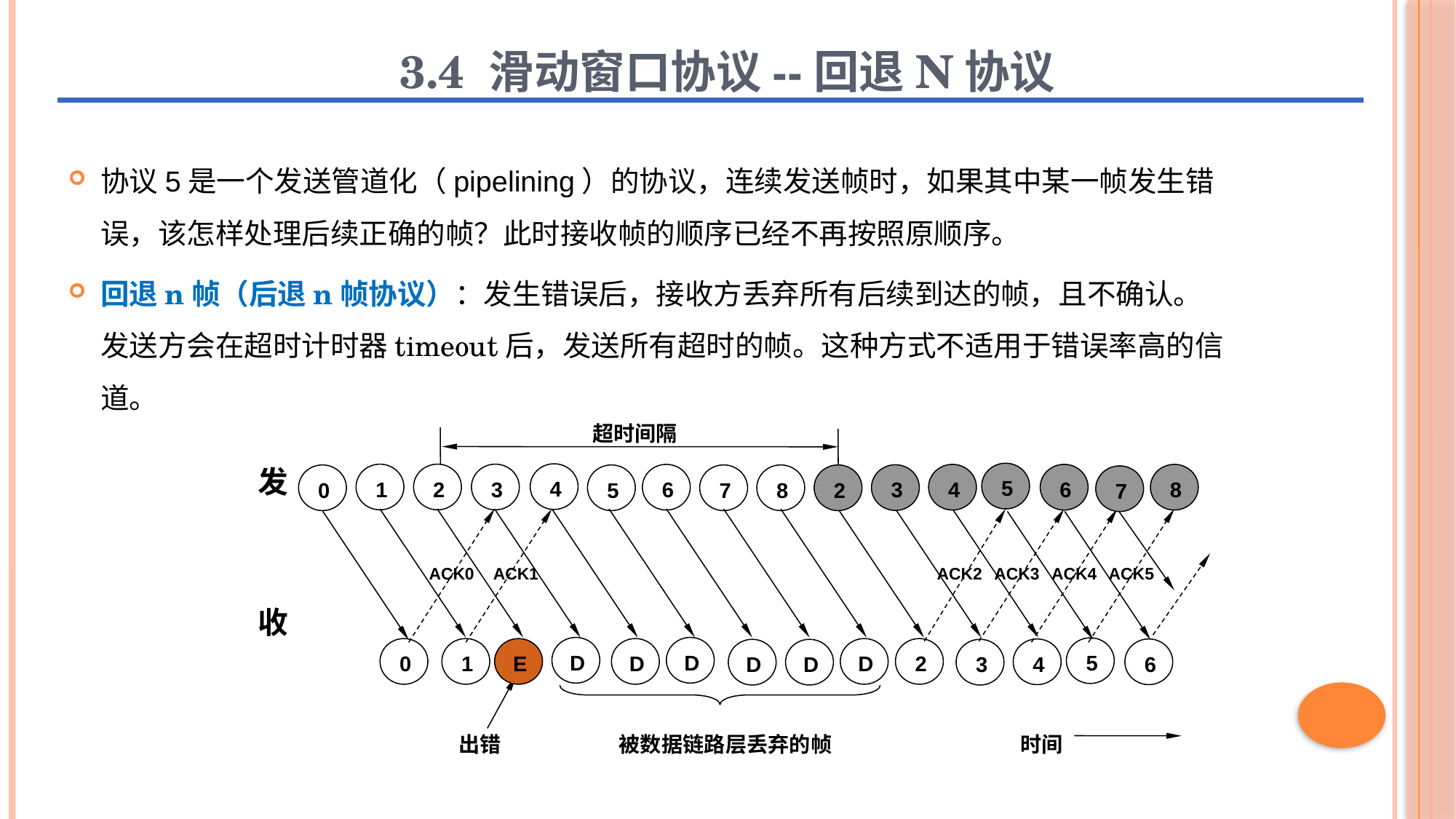

3.4 滑动窗口协议--回退N协议
协议5是一个发送管道化（pipelining）的协议，连续发送帧时，如果其中某一帧发生错误，该怎样处理后续正确的帧？此时接收帧的顺序已经不再按照原顺序。
回退n帧（后退n帧协议）：发生错误后，接收方丢弃所有后续到达的帧，且不确认。发送方会在超时计时器timeout后，发送所有超时的帧。这种方式不适用于错误率高的信道。

超时间隔

发

收

5

4

1

2

3

6

4

6

8

3

0

5

7

8

2

7

ACK0
ACK1
ACK2
ACK3
ACK4
ACK5

D

D

5

0

1

D

D

2

4

6

D

D

3
E

出错
被数据链路层丢弃的帧
时间